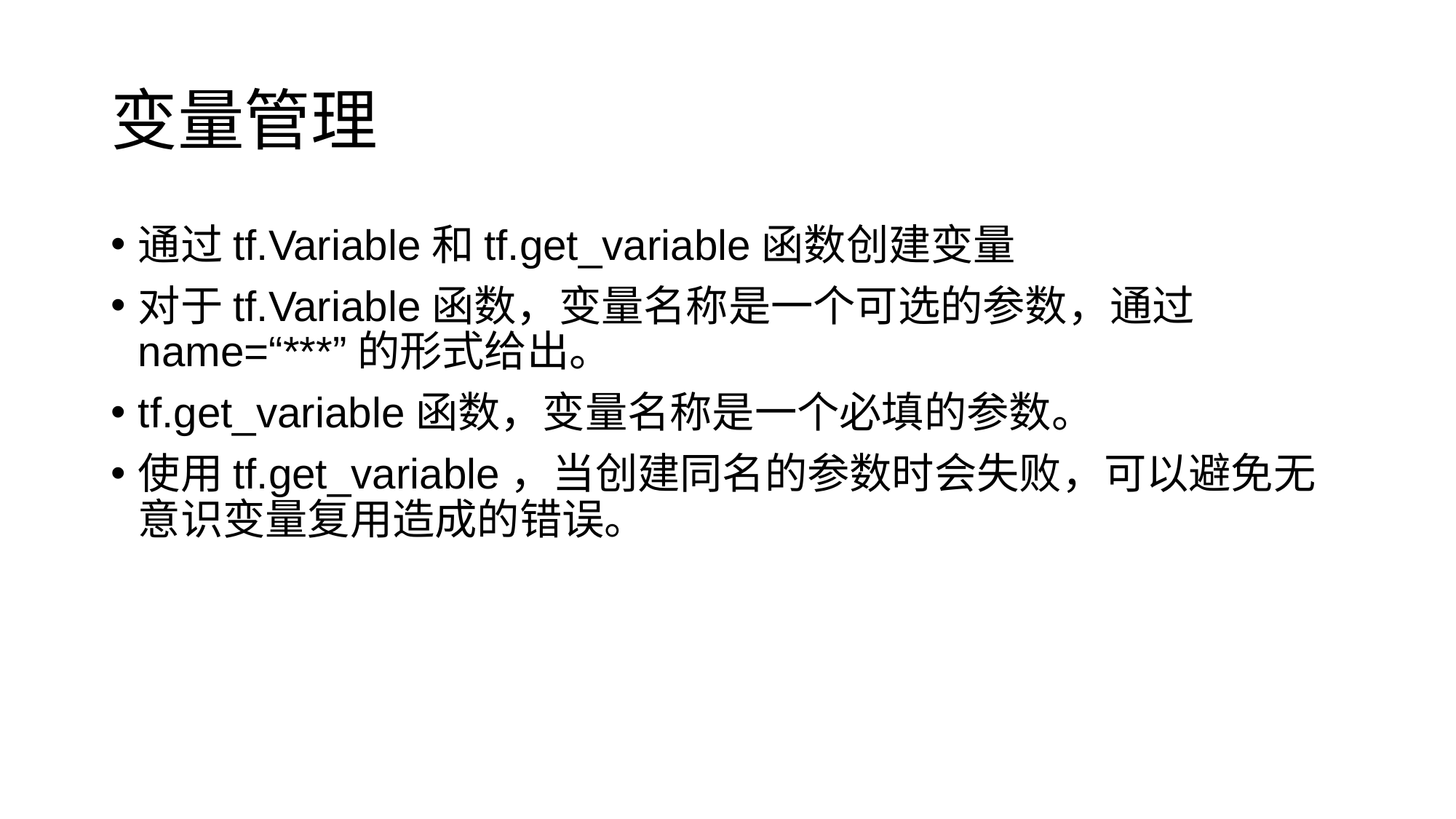

# 变量管理
通过tf.Variable和tf.get_variable函数创建变量
对于tf.Variable函数，变量名称是一个可选的参数，通过name=“***”的形式给出。
tf.get_variable函数，变量名称是一个必填的参数。
使用tf.get_variable，当创建同名的参数时会失败，可以避免无意识变量复用造成的错误。